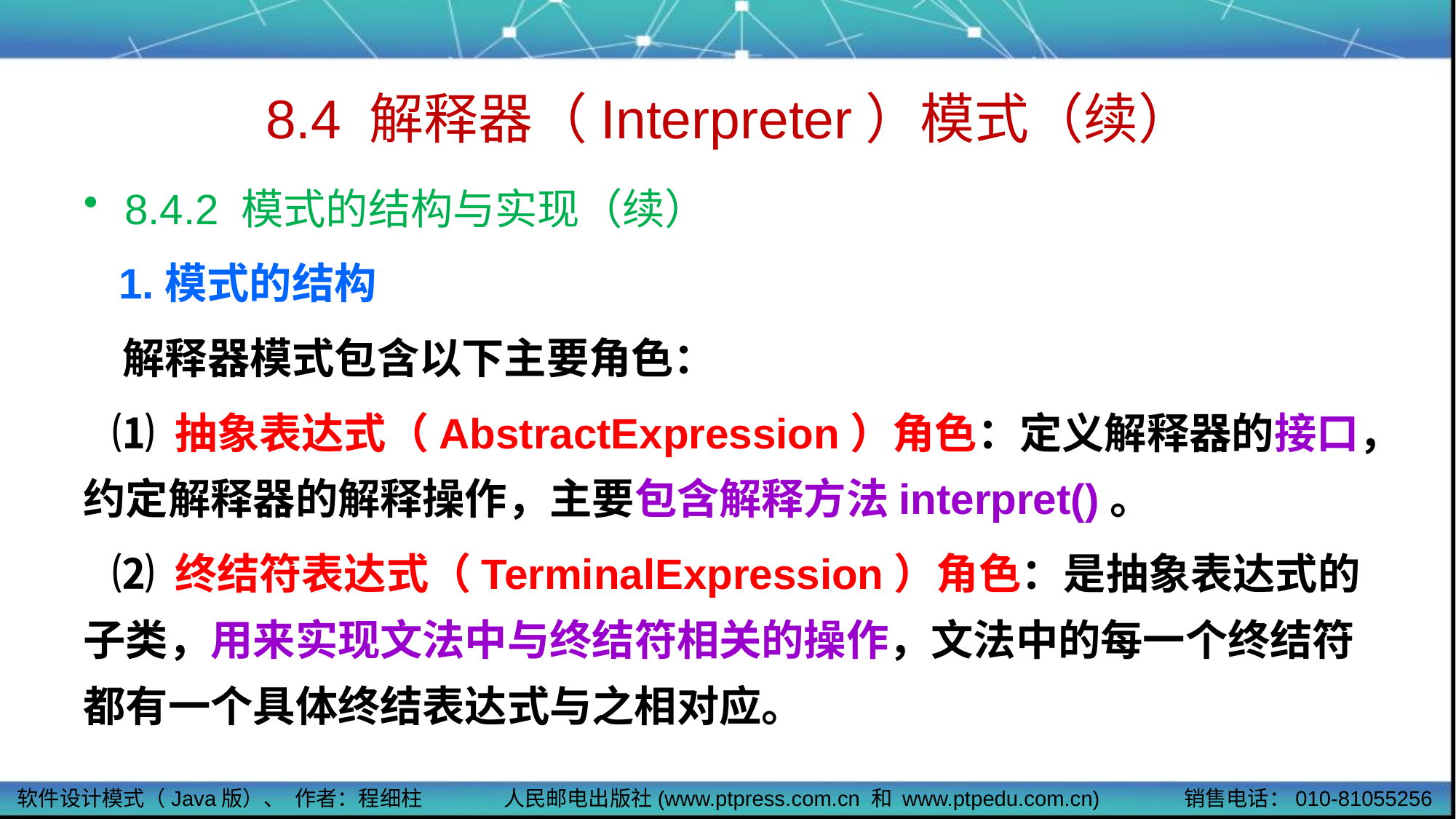

# 8.4 解释器（Interpreter）模式（续）
8.4.2 模式的结构与实现（续）
   1.模式的结构
   解释器模式包含以下主要角色：
   ⑴ 抽象表达式（AbstractExpression）角色：定义解释器的接口，约定解释器的解释操作，主要包含解释方法interpret()。
   ⑵ 终结符表达式（TerminalExpression）角色：是抽象表达式的子类，用来实现文法中与终结符相关的操作，文法中的每一个终结符都有一个具体终结表达式与之相对应。
软件设计模式（Java版）、  作者：程细柱
人民邮电出版社(www.ptpress.com.cn 和 www.ptpedu.com.cn)
销售电话：010-81055256